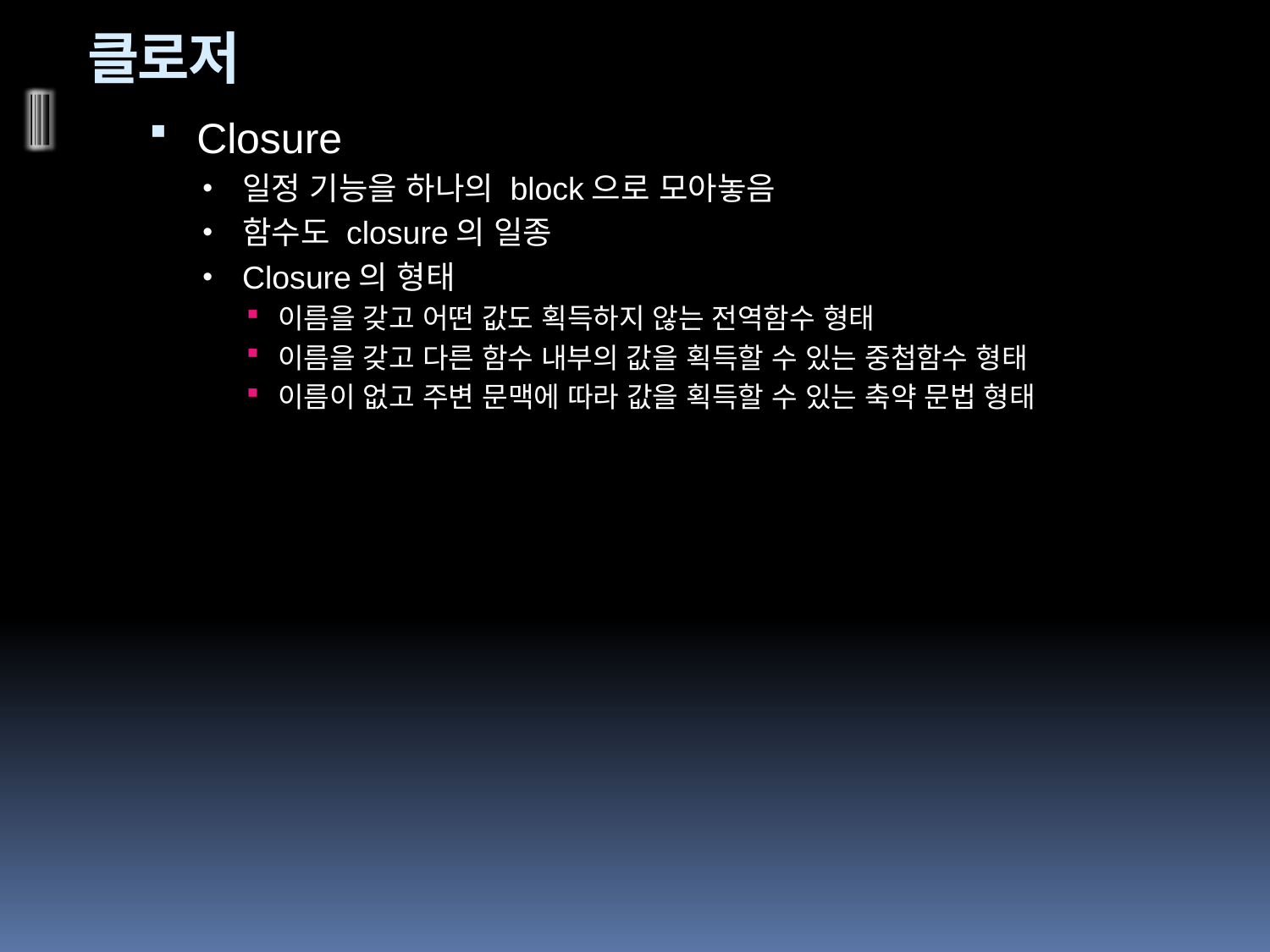

# 클로저
Closure
일정 기능을 하나의 block으로 모아놓음
함수도 closure의 일종
Closure의 형태
이름을 갖고 어떤 값도 획득하지 않는 전역함수 형태
이름을 갖고 다른 함수 내부의 값을 획득할 수 있는 중첩함수 형태
이름이 없고 주변 문맥에 따라 값을 획득할 수 있는 축약 문법 형태